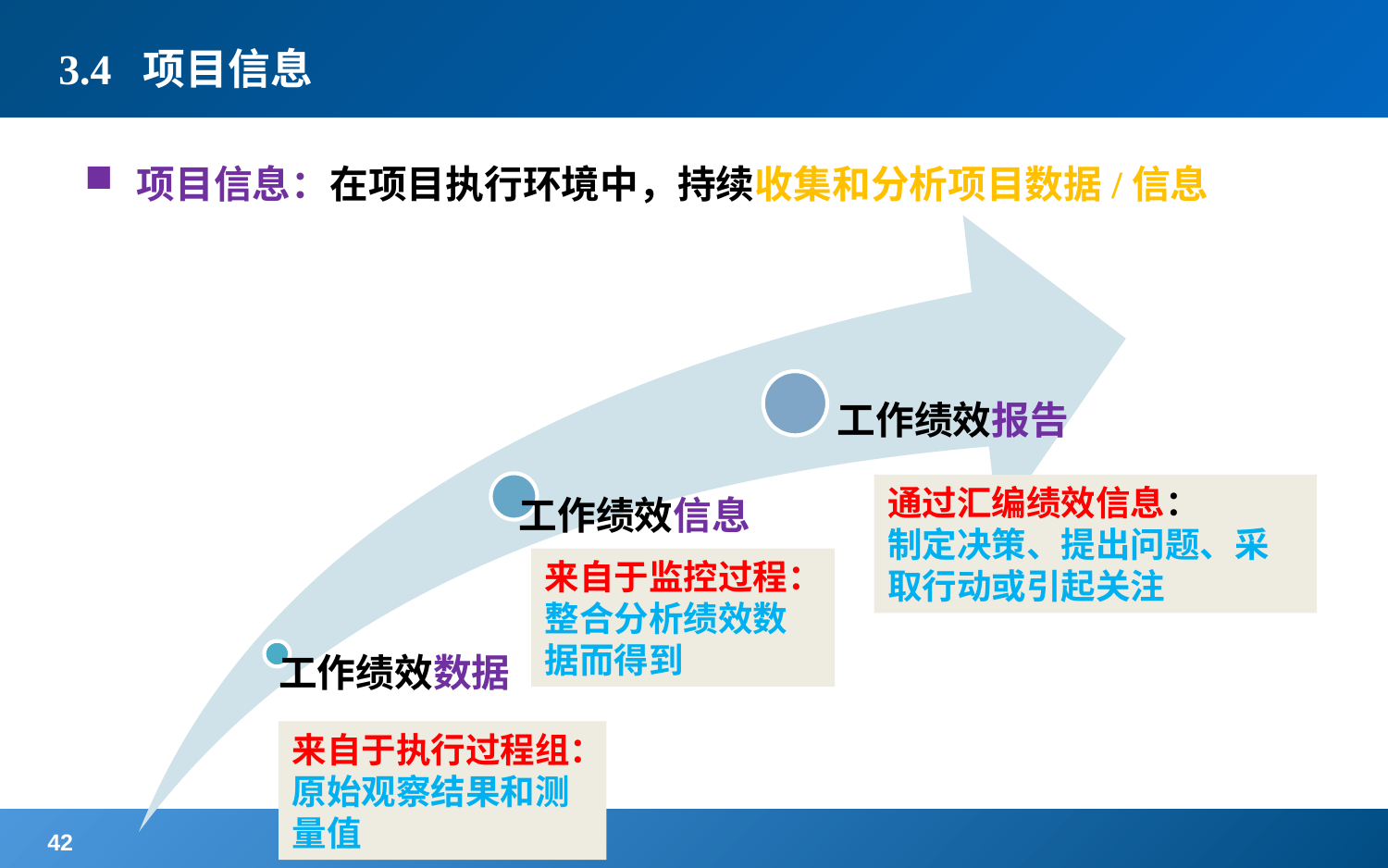

# 3.4  项目信息
项目信息：在项目执行环境中，持续收集和分析项目数据/信息
工作绩效数据
工作绩效信息
工作绩效报告
通过汇编绩效信息：
制定决策、提出问题、采取行动或引起关注
来自于监控过程：
整合分析绩效数据而得到
来自于执行过程组：
原始观察结果和测量值